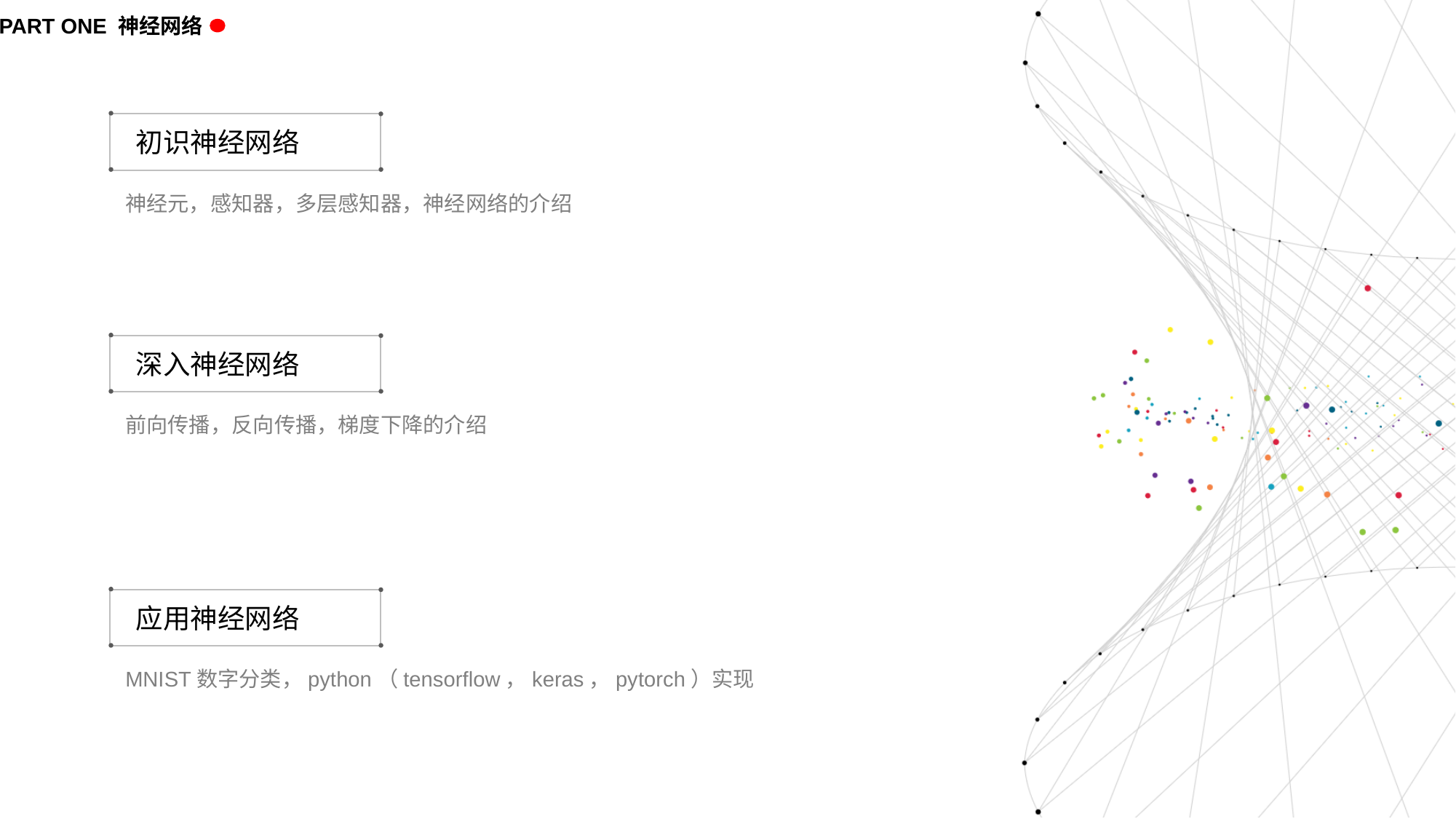

PART ONE 神经网络

初识神经网络
神经元，感知器，多层感知器，神经网络的介绍

深入神经网络
前向传播，反向传播，梯度下降的介绍

应用神经网络
MNIST数字分类，python（tensorflow，keras，pytorch）实现